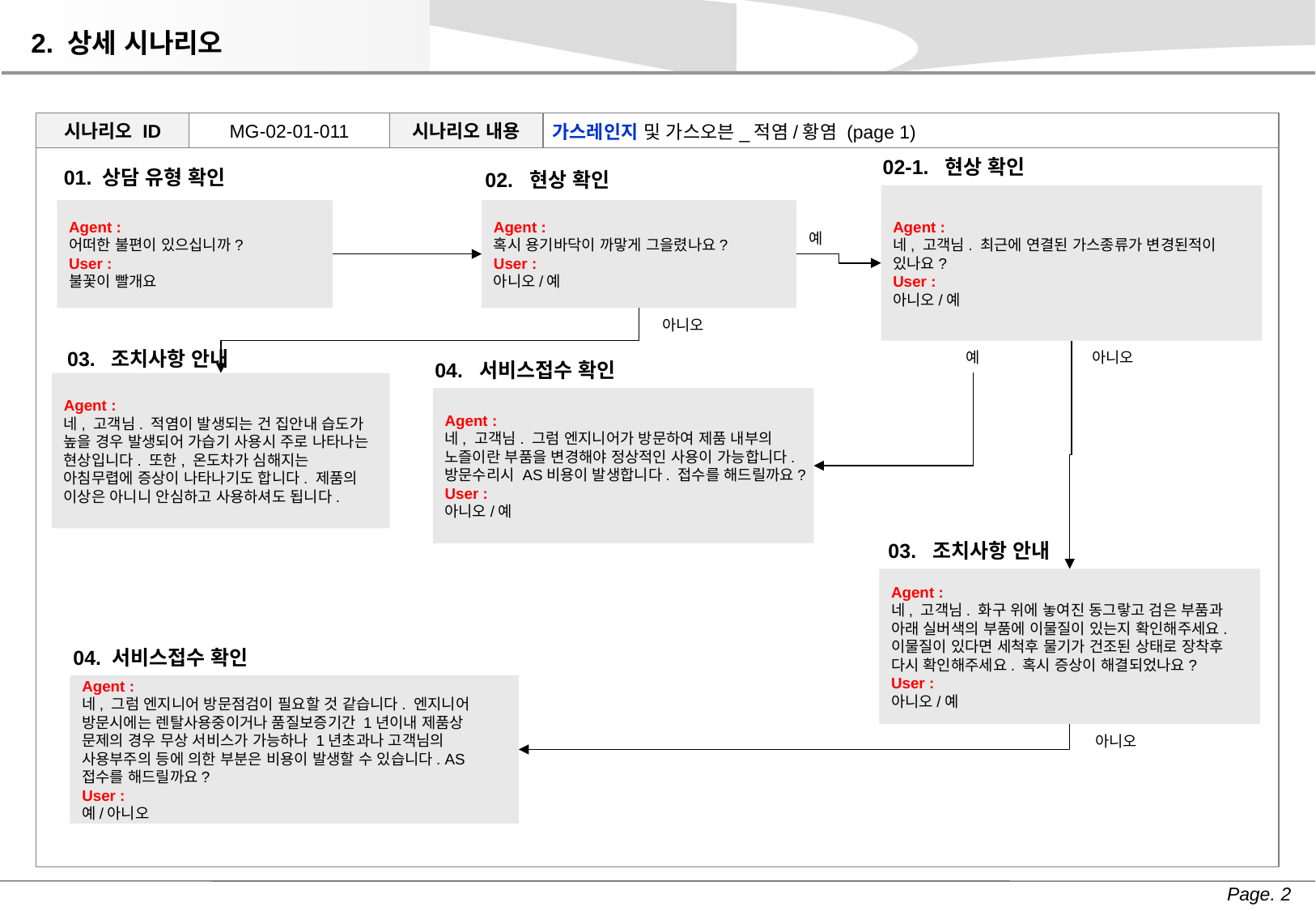

2. 상세 시나리오
시나리오 ID
MG-02-01-011
시나리오 내용
가스레인지 및 가스오븐_적염/황염 (page 1)

02-1.  현상 확인
01. 상담 유형 확인
02.  현상 확인
Agent :
네, 고객님. 최근에 연결된 가스종류가 변경된적이 있나요?
User :
아니오/예
Agent :
어떠한 불편이 있으십니까?
User :
불꽃이 빨개요
Agent :
혹시 용기바닥이 까맣게 그을렸나요?
User :
아니오/예
예
아니오
03.  조치사항 안내
예
아니오
04.  서비스접수 확인
Agent :
네, 고객님. 적염이 발생되는 건 집안내 습도가 높을 경우 발생되어 가습기 사용시 주로 나타나는 현상입니다. 또한, 온도차가 심해지는 아침무렵에 증상이 나타나기도 합니다. 제품의 이상은 아니니 안심하고 사용하셔도 됩니다.
Agent :
네, 고객님. 그럼 엔지니어가 방문하여 제품 내부의 노즐이란 부품을 변경해야 정상적인 사용이 가능합니다. 방문수리시 AS비용이 발생합니다. 접수를 해드릴까요?
User :
아니오/예
03.  조치사항 안내
Agent :
네, 고객님. 화구 위에 놓여진 동그랗고 검은 부품과 아래 실버색의 부품에 이물질이 있는지 확인해주세요. 이물질이 있다면 세척후 물기가 건조된 상태로 장착후 다시 확인해주세요. 혹시 증상이 해결되었나요?
User :
아니오/예
04. 서비스접수 확인
Agent :
네, 그럼 엔지니어 방문점검이 필요할 것 같습니다. 엔지니어 방문시에는 렌탈사용중이거나 품질보증기간 1년이내 제품상 문제의 경우 무상 서비스가 가능하나 1년초과나 고객님의 사용부주의 등에 의한 부분은 비용이 발생할 수 있습니다. AS 접수를 해드릴까요?
User :
예/아니오
아니오